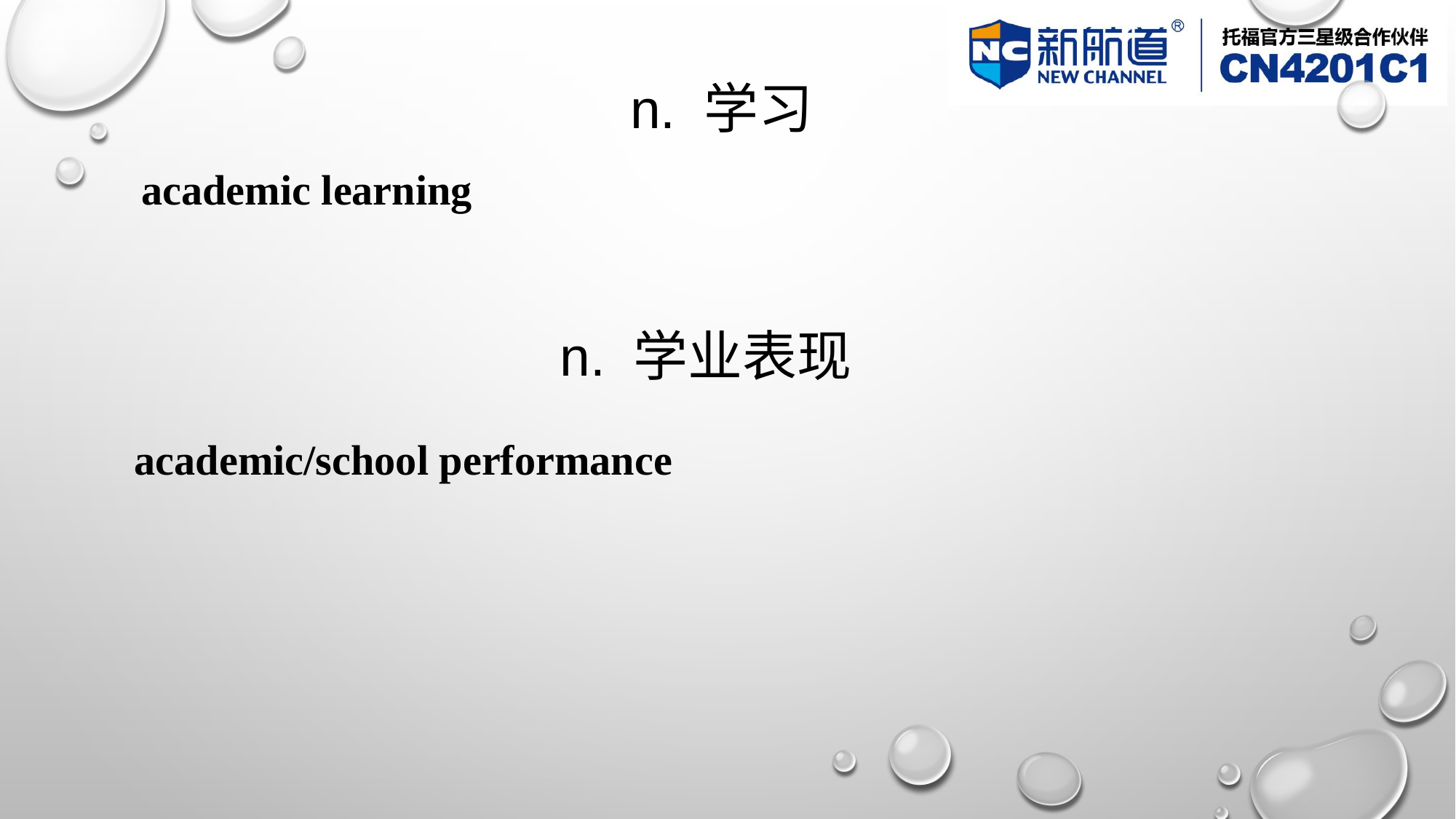

# n. 学习
academic learning
n. 学业表现
academic/school performance